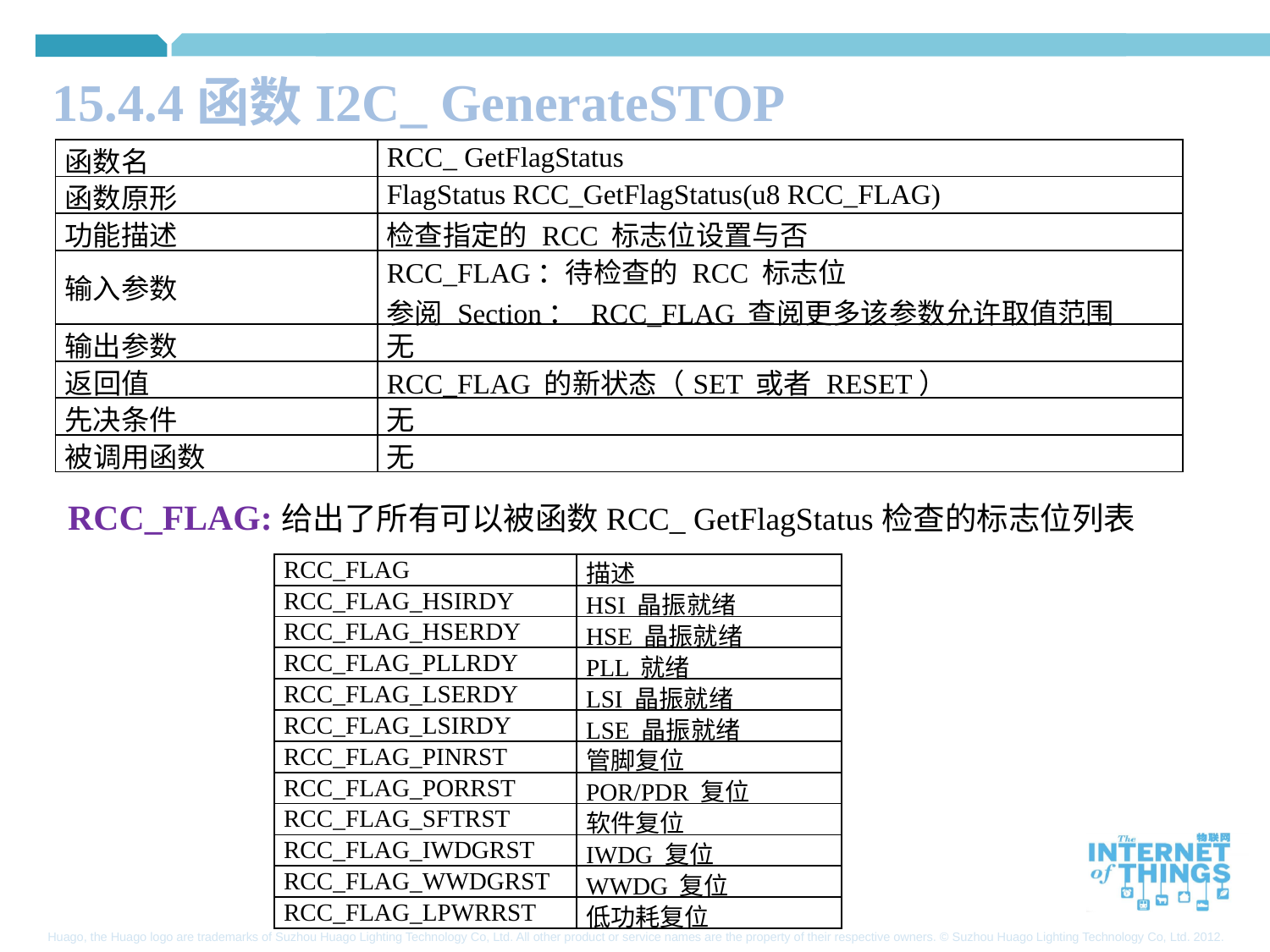

15.4.4函数I2C_ GenerateSTOP
| 函数名 | RCC\_ GetFlagStatus |
| --- | --- |
| 函数原形 | FlagStatus RCC\_GetFlagStatus(u8 RCC\_FLAG) |
| 功能描述 | 检查指定的 RCC 标志位设置与否 |
| 输入参数 | RCC\_FLAG：待检查的 RCC 标志位 参阅 Section： RCC\_FLAG 查阅更多该参数允许取值范围 |
| 输出参数 | 无 |
| 返回值 | RCC\_FLAG 的新状态（SET 或者 RESET） |
| 先决条件 | 无 |
| 被调用函数 | 无 |
RCC_FLAG:给出了所有可以被函数RCC_ GetFlagStatus检查的标志位列表
| RCC\_FLAG | 描述 |
| --- | --- |
| RCC\_FLAG\_HSIRDY | HSI 晶振就绪 |
| RCC\_FLAG\_HSERDY | HSE 晶振就绪 |
| RCC\_FLAG\_PLLRDY | PLL 就绪 |
| RCC\_FLAG\_LSERDY | LSI 晶振就绪 |
| RCC\_FLAG\_LSIRDY | LSE 晶振就绪 |
| RCC\_FLAG\_PINRST | 管脚复位 |
| RCC\_FLAG\_PORRST | POR/PDR 复位 |
| RCC\_FLAG\_SFTRST | 软件复位 |
| RCC\_FLAG\_IWDGRST | IWDG 复位 |
| RCC\_FLAG\_WWDGRST | WWDG 复位 |
| RCC\_FLAG\_LPWRRST | 低功耗复位 |